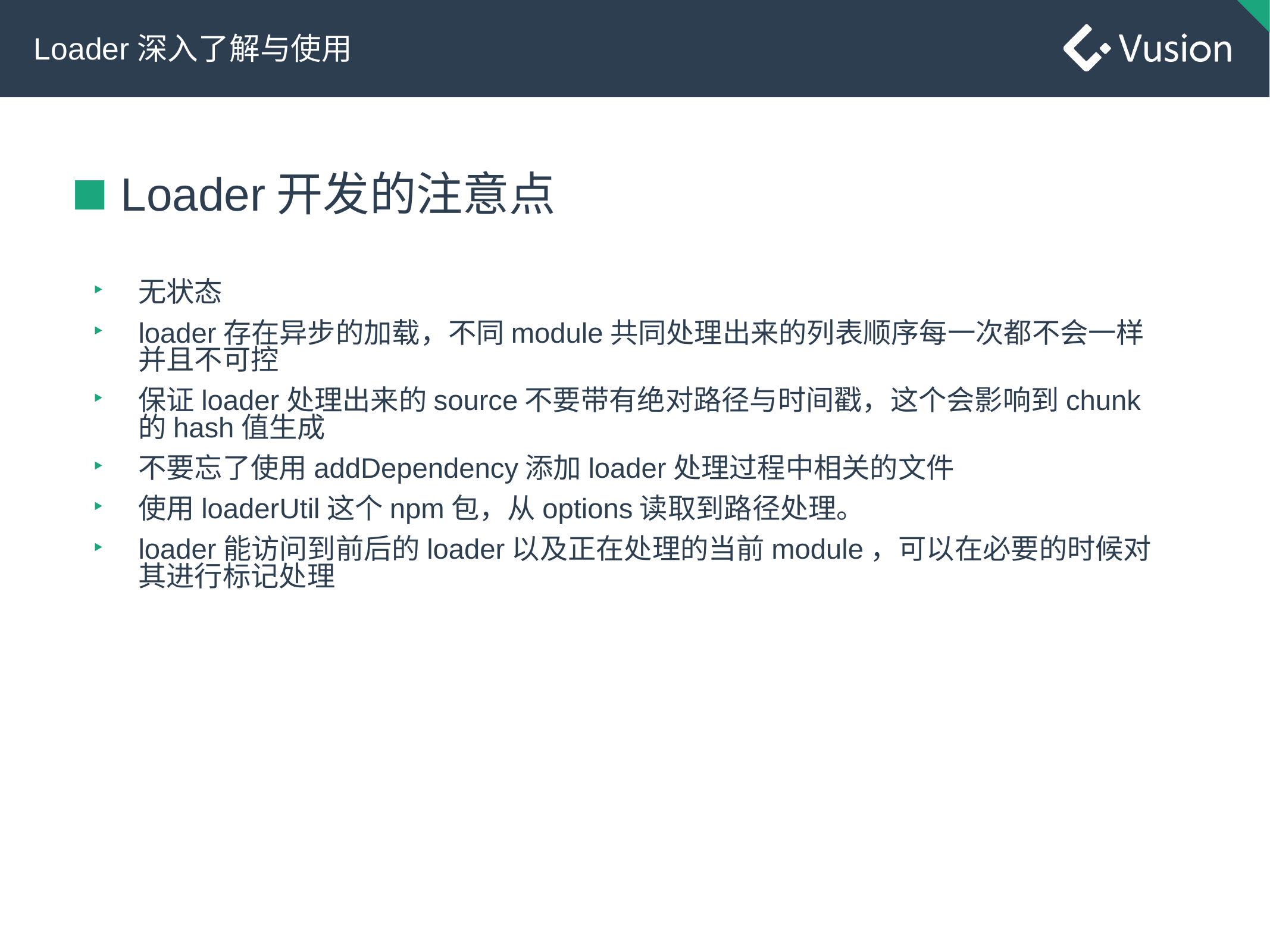

# Loader深入了解与使用
Loader开发的注意点
无状态
loader存在异步的加载，不同module共同处理出来的列表顺序每一次都不会一样并且不可控
保证loader处理出来的source不要带有绝对路径与时间戳，这个会影响到chunk的hash值生成
不要忘了使用addDependency添加loader处理过程中相关的文件
使用loaderUtil这个npm包，从options读取到路径处理。
loader能访问到前后的loader以及正在处理的当前module，可以在必要的时候对其进行标记处理